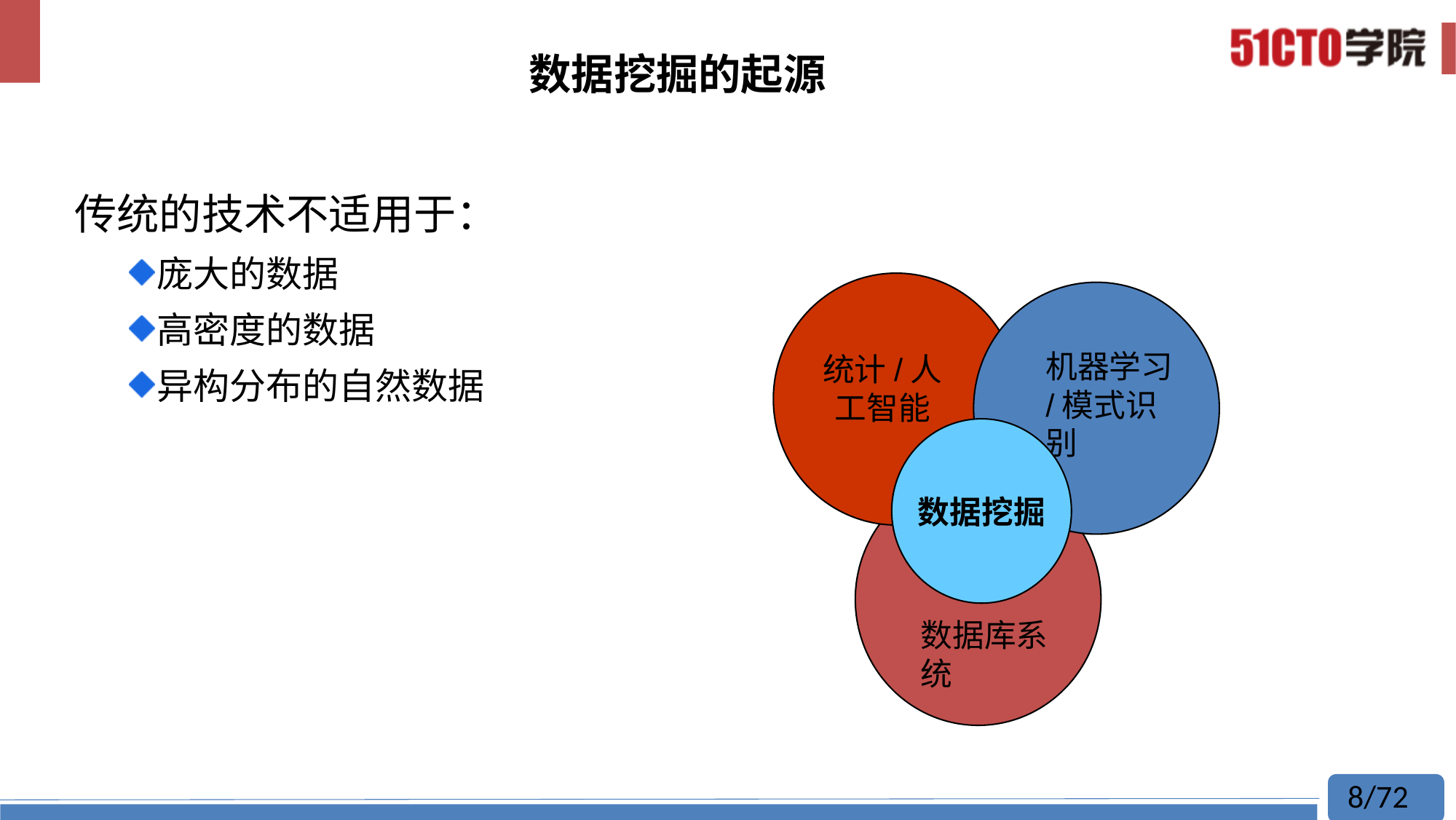

# 数据挖掘的起源
传统的技术不适用于：
庞大的数据
高密度的数据
异构分布的自然数据

机器学习/模式识别
统计/人工智能
数据挖掘

数据库系统